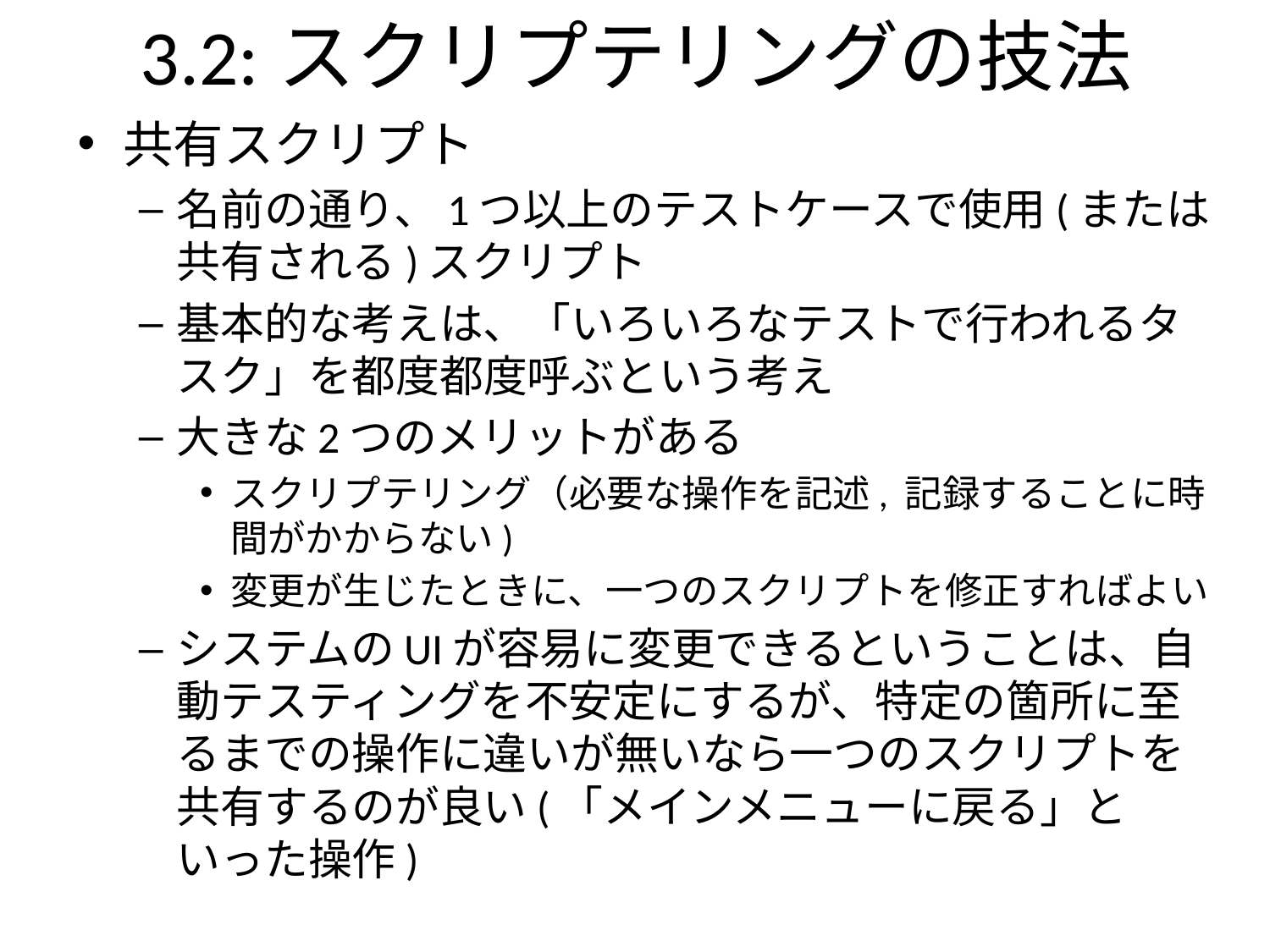

3.2:スクリプテリングの技法
共有スクリプト
名前の通り、1つ以上のテストケースで使用(または共有される)スクリプト
基本的な考えは、「いろいろなテストで行われるタスク」を都度都度呼ぶという考え
大きな2つのメリットがある
スクリプテリング（必要な操作を記述, 記録することに時間がかからない)
変更が生じたときに、一つのスクリプトを修正すればよい
システムのUIが容易に変更できるということは、自動テスティングを不安定にするが、特定の箇所に至るまでの操作に違いが無いなら一つのスクリプトを共有するのが良い(「メインメニューに戻る」といった操作)